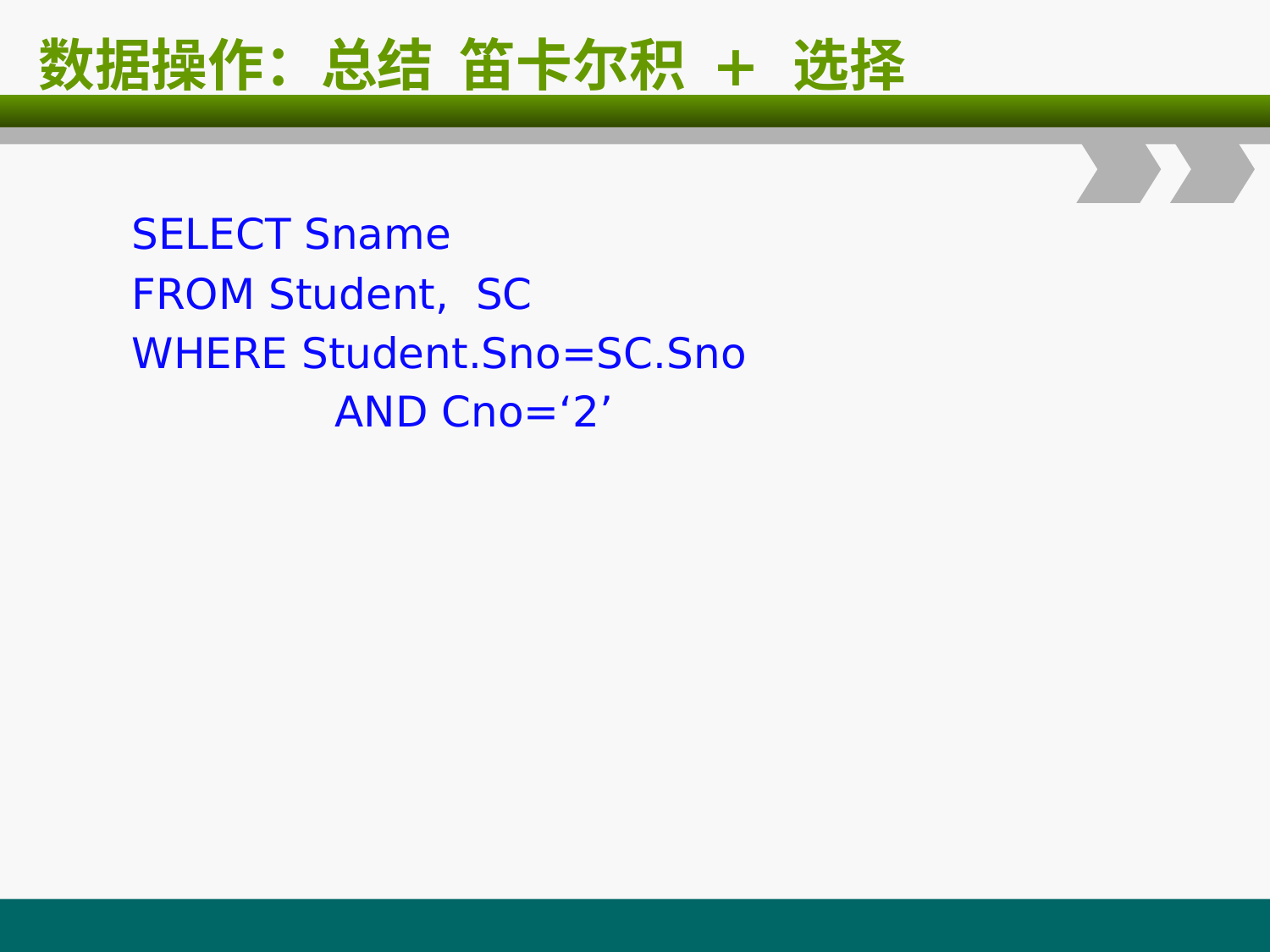

# 数据操作：总结  笛卡尔积 + 选择
SELECT Sname
FROM Student,  SC
WHERE Student.Sno=SC.Sno
               AND Cno=‘2’